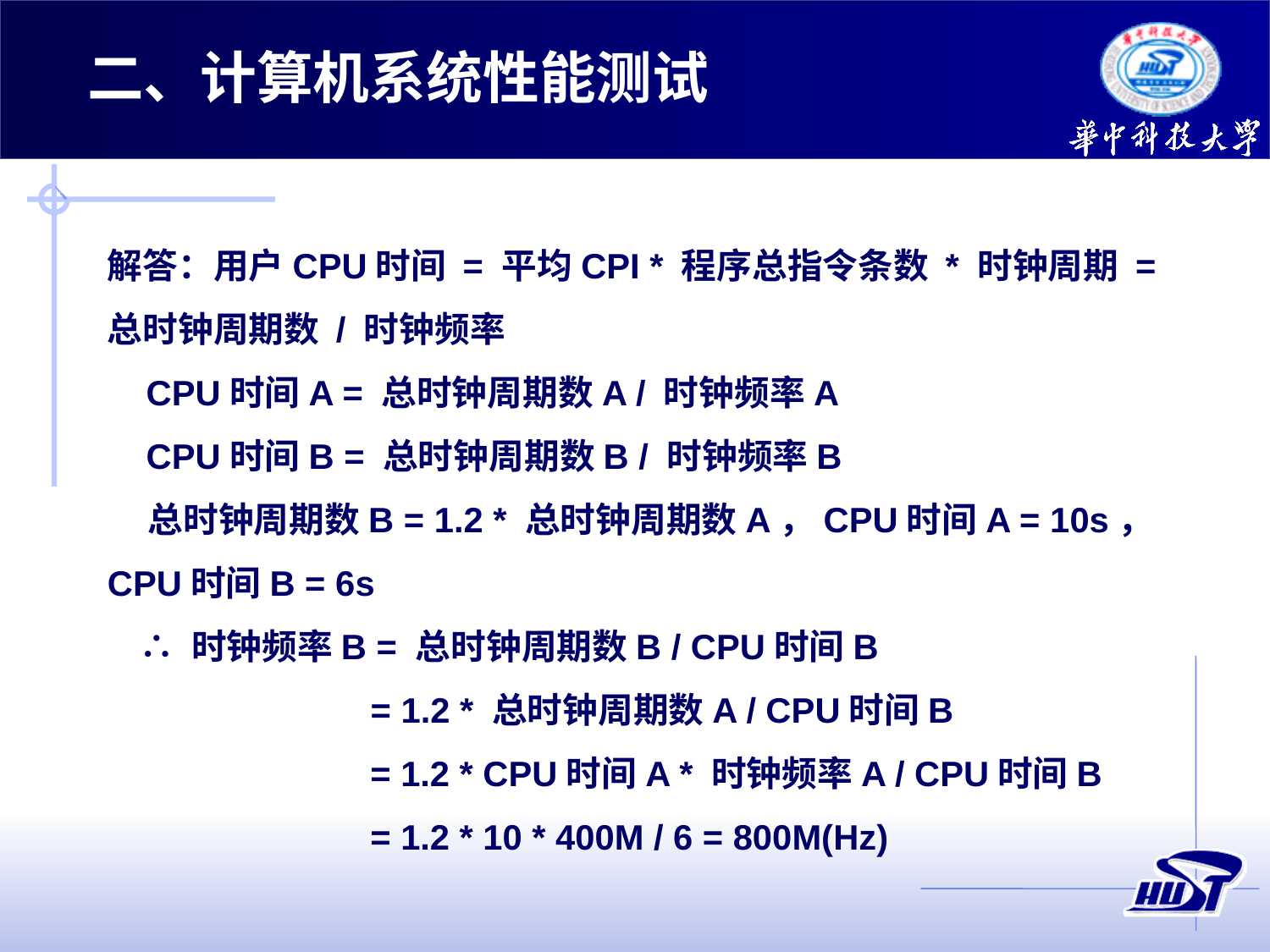

二、计算机系统性能测试
解答：用户CPU时间 = 平均CPI * 程序总指令条数 * 时钟周期 = 总时钟周期数 / 时钟频率
    CPU时间A = 总时钟周期数A / 时钟频率A
    CPU时间B = 总时钟周期数B / 时钟频率B
    总时钟周期数B = 1.2 * 总时钟周期数A，CPU时间A = 10s，CPU时间B = 6s
    ∴ 时钟频率B = 总时钟周期数B / CPU时间B
	              = 1.2 * 总时钟周期数A / CPU时间B
                           = 1.2 * CPU时间A * 时钟频率A / CPU时间B
                           = 1.2 * 10 * 400M / 6 = 800M(Hz)